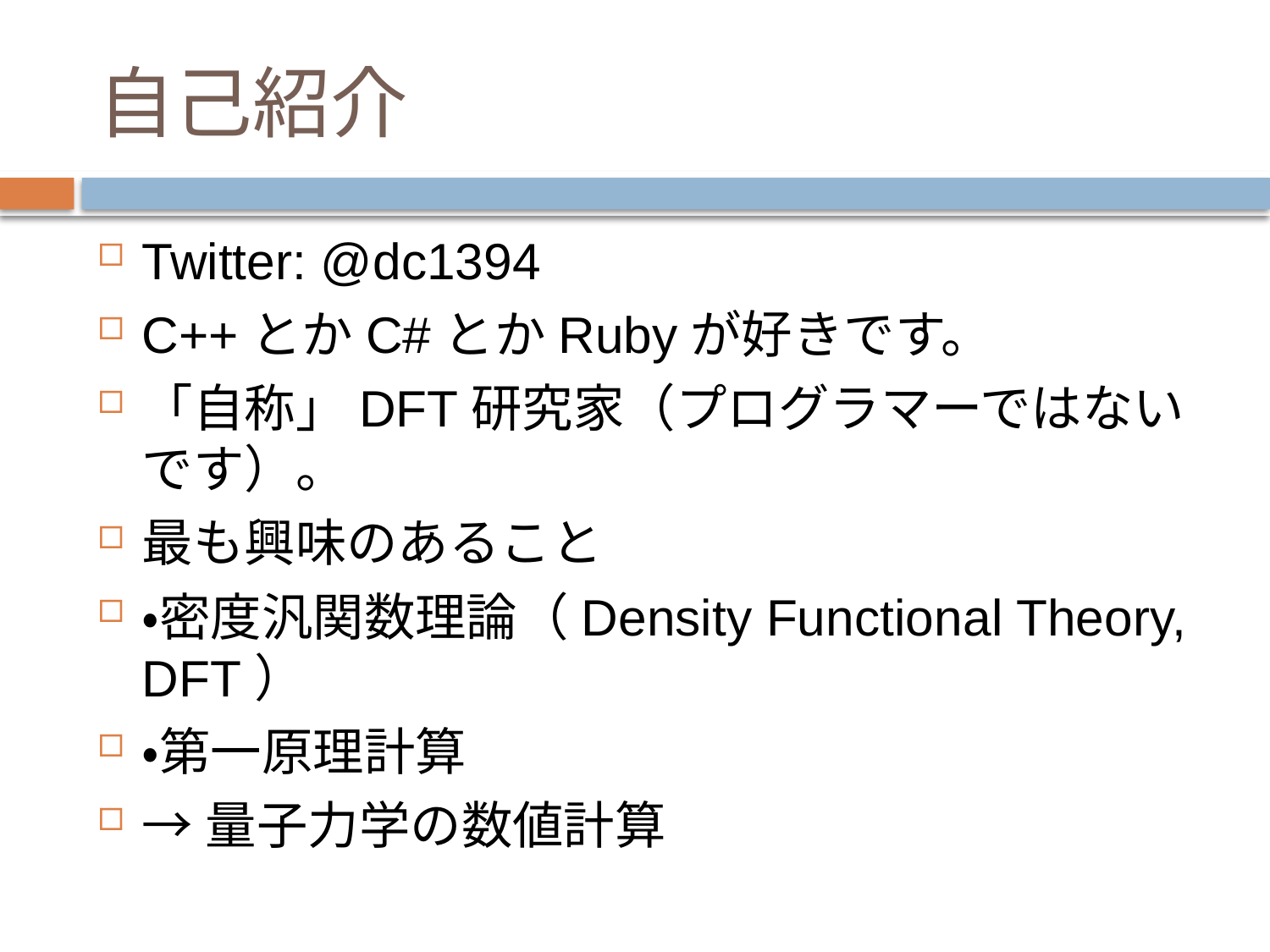

# 自己紹介
Twitter: @dc1394
C++とかC#とかRubyが好きです。
「自称」DFT研究家（プログラマーではないです）。
最も興味のあること
・密度汎関数理論（Density Functional Theory, DFT）
・第一原理計算
→量子力学の数値計算